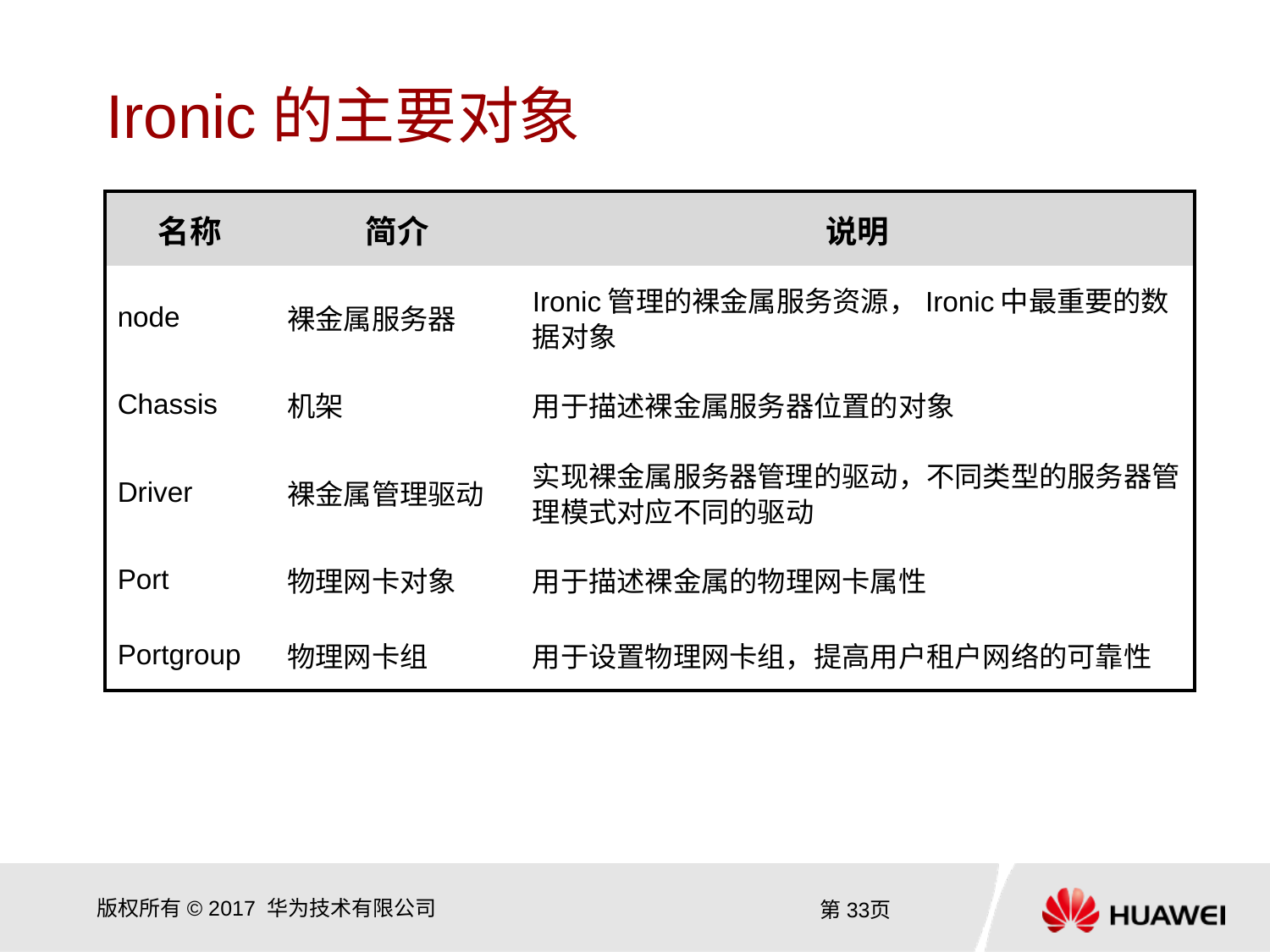

# Ironic的主要对象
| 名称 | 简介 | 说明 |
| --- | --- | --- |
| node | 裸金属服务器 | Ironic管理的裸金属服务资源，Ironic中最重要的数据对象 |
| Chassis | 机架 | 用于描述裸金属服务器位置的对象 |
| Driver | 裸金属管理驱动 | 实现裸金属服务器管理的驱动，不同类型的服务器管理模式对应不同的驱动 |
| Port | 物理网卡对象 | 用于描述裸金属的物理网卡属性 |
| Portgroup | 物理网卡组 | 用于设置物理网卡组，提高用户租户网络的可靠性 |